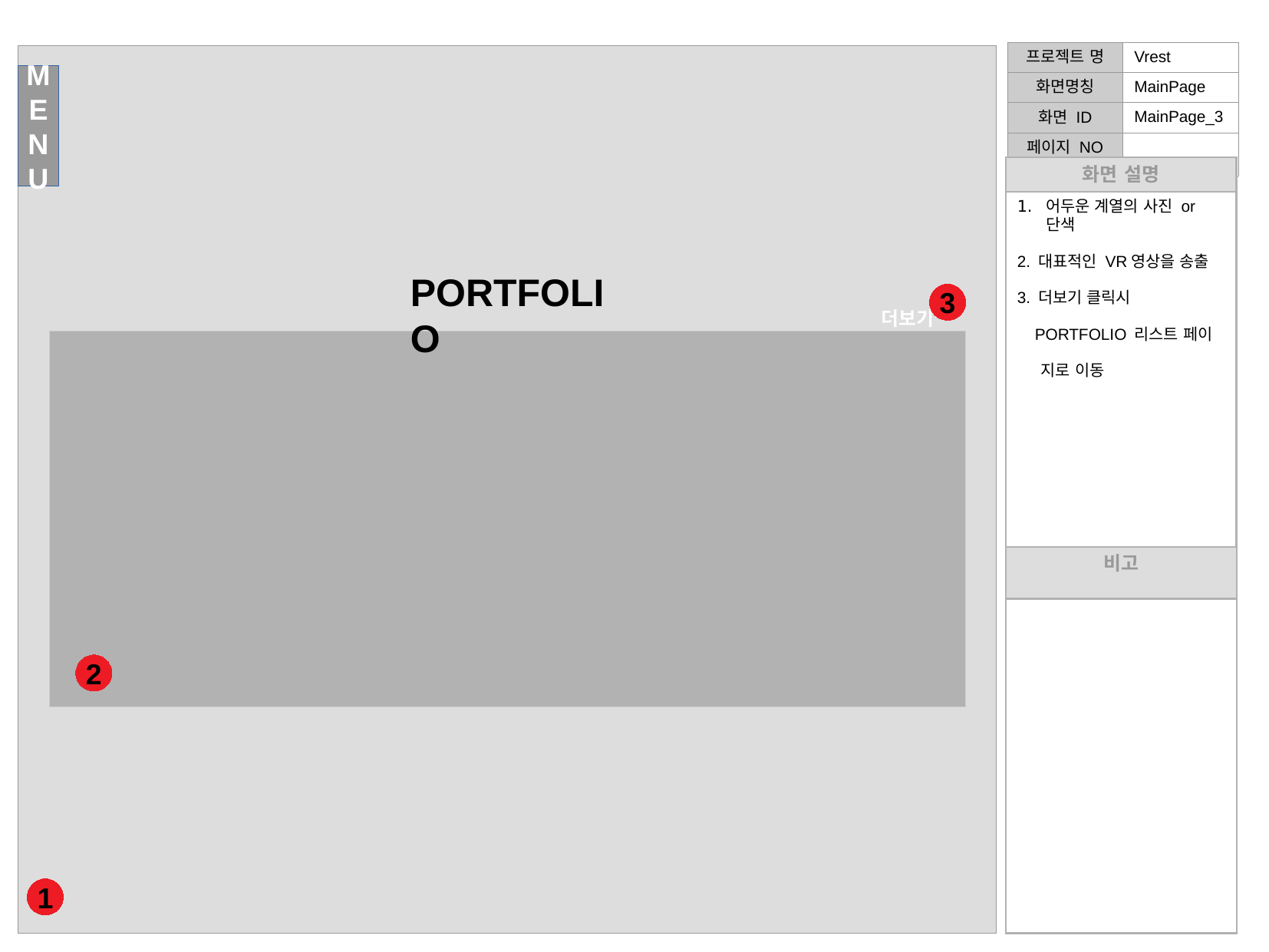

| 프로젝트 명 | Vrest |
| --- | --- |
| 화면명칭 | MainPage |
| 화면 ID | MainPage\_3 |
| 페이지 NO |  |

M
E
N
U
| 화면 설명 |
| --- |
| 어두운 계열의 사진 or 단색 2. 대표적인 VR영상을 송출 3. 더보기 클릭시 PORTFOLIO 리스트 페이 지로 이동 |
|  |
PORTFOLIO
3
더보기

| 비고 |
| --- |
|  |
2
1